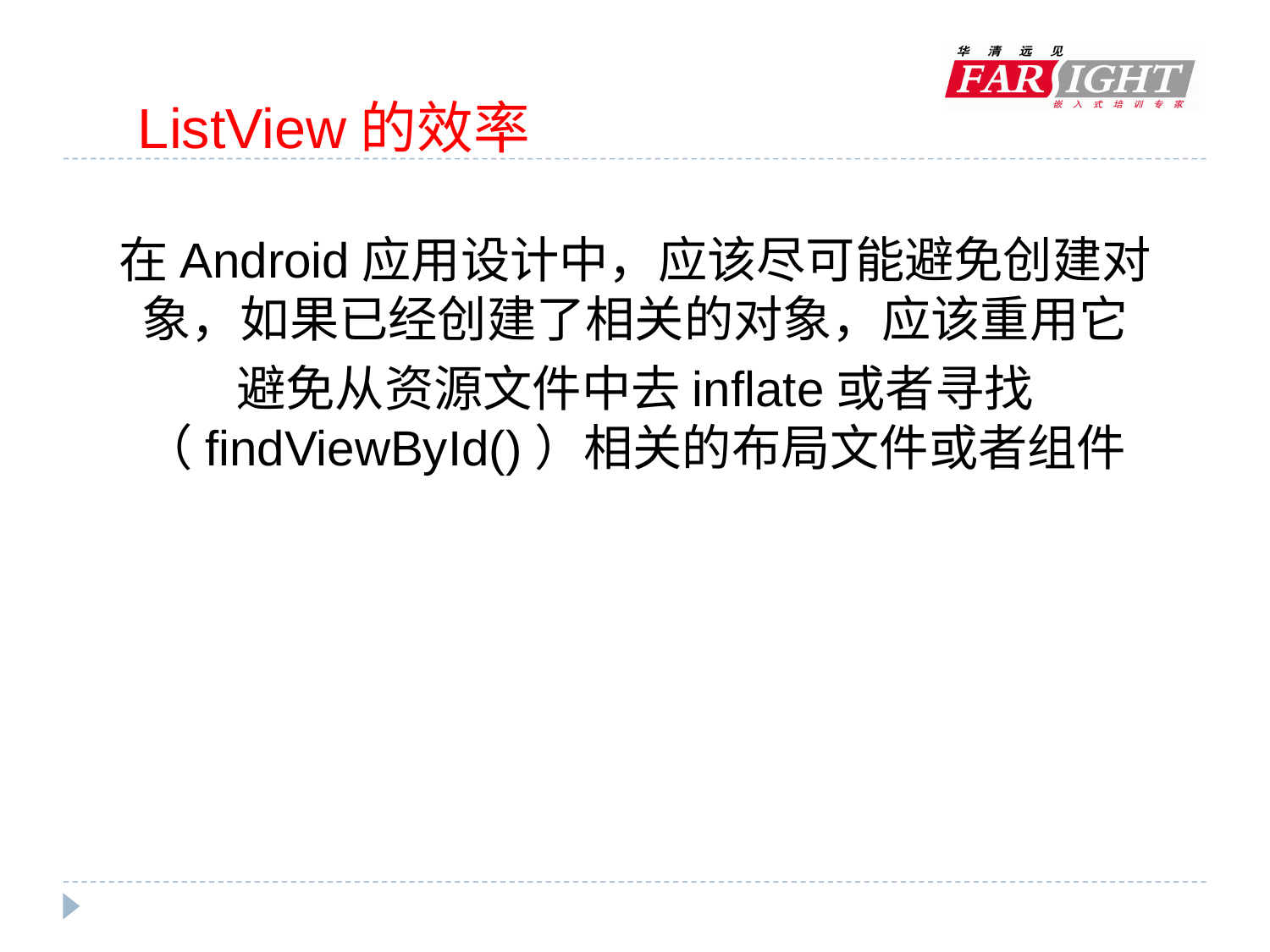

# ListView的效率
在Android应用设计中，应该尽可能避免创建对象，如果已经创建了相关的对象，应该重用它
避免从资源文件中去inflate或者寻找（findViewById()）相关的布局文件或者组件
79